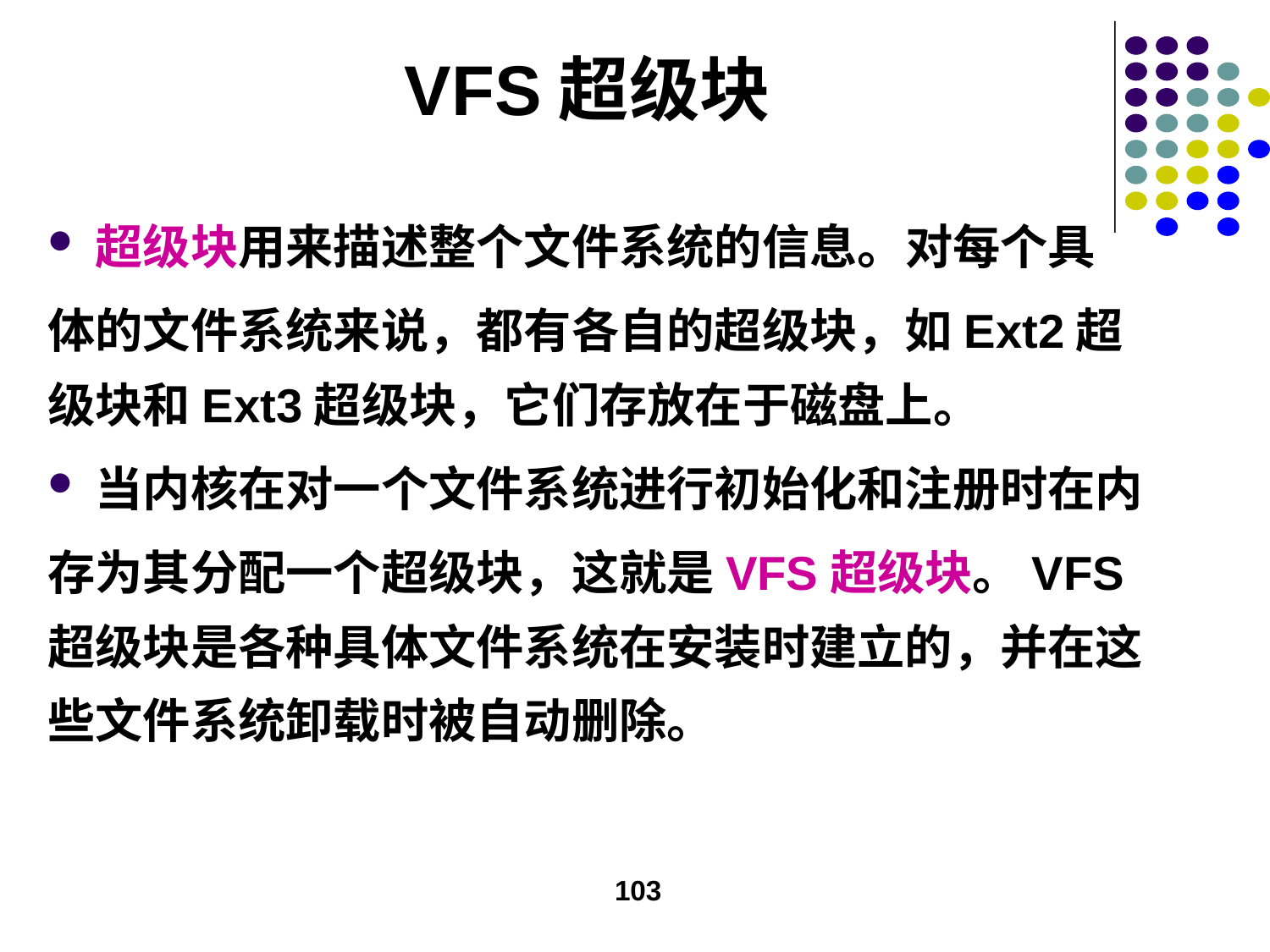

# VFS超级块
超级块用来描述整个文件系统的信息。对每个具
体的文件系统来说，都有各自的超级块，如Ext2超级块和Ext3超级块，它们存放在于磁盘上。
当内核在对一个文件系统进行初始化和注册时在内
存为其分配一个超级块，这就是VFS超级块。VFS超级块是各种具体文件系统在安装时建立的，并在这些文件系统卸载时被自动删除。
103